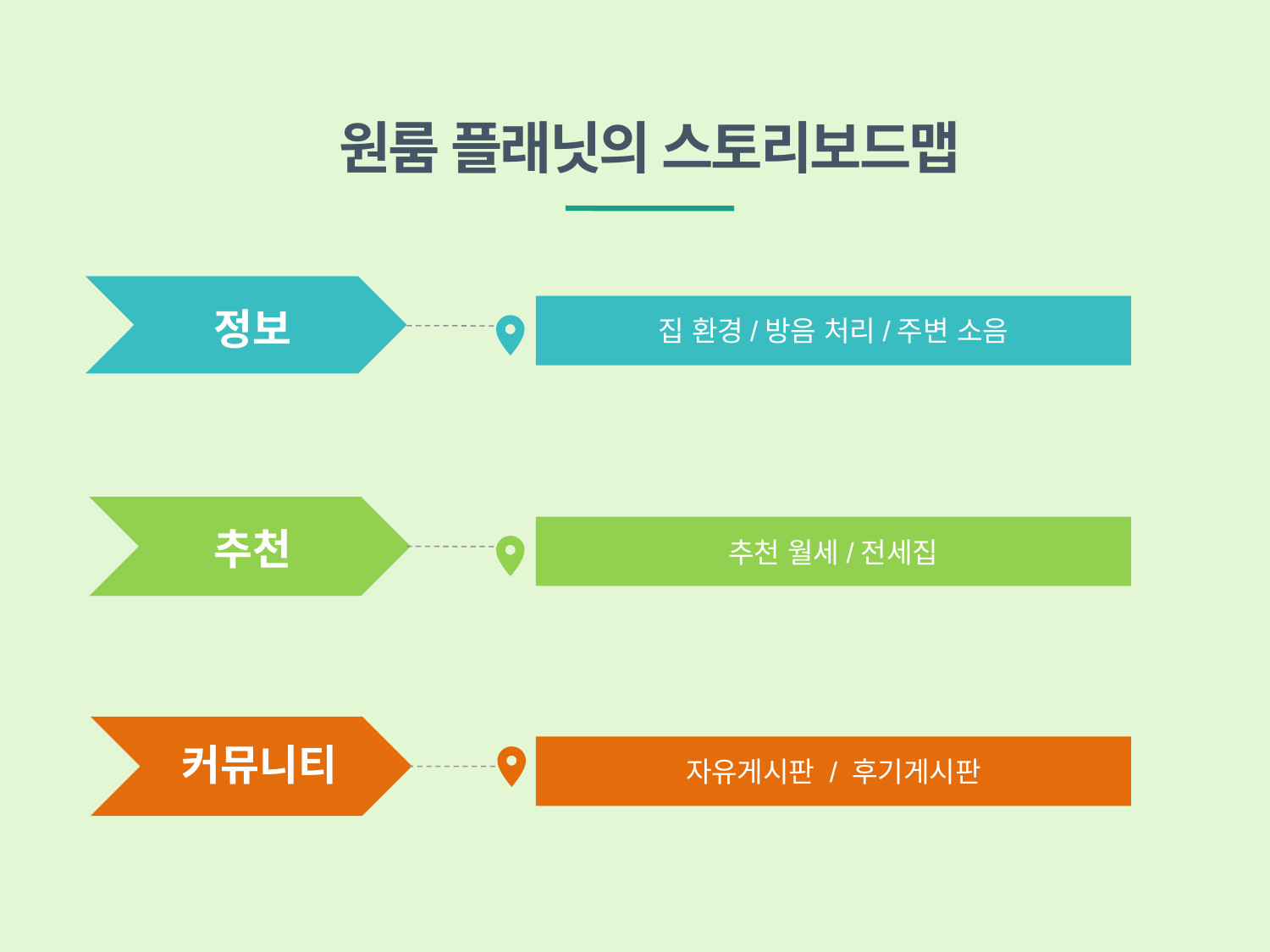

원룸 플래닛의 스토리보드맵

정보
집 환경/방음 처리/주변 소음

추천
추천 월세/전세집

커뮤니티
자유게시판 / 후기게시판